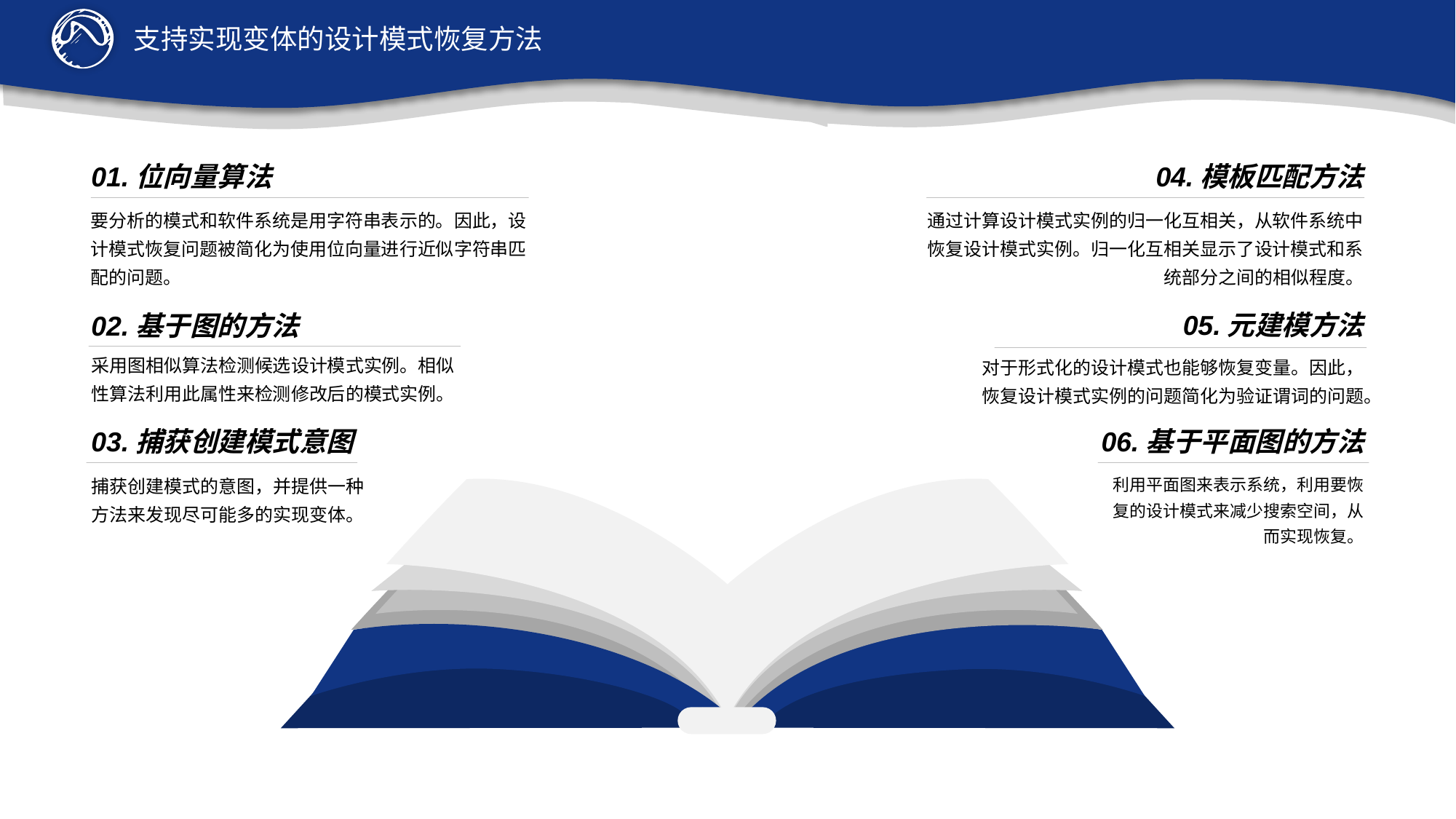

支持实现变体的设计模式恢复方法
01.位向量算法
要分析的模式和软件系统是用字符串表示的。因此，设计模式恢复问题被简化为使用位向量进行近似字符串匹配的问题。
04.模板匹配方法
通过计算设计模式实例的归一化互相关，从软件系统中恢复设计模式实例。归一化互相关显示了设计模式和系统部分之间的相似程度。
05.元建模方法
对于形式化的设计模式也能够恢复变量。因此，恢复设计模式实例的问题简化为验证谓词的问题。
02.基于图的方法
采用图相似算法检测候选设计模式实例。相似性算法利用此属性来检测修改后的模式实例。
03.捕获创建模式意图
捕获创建模式的意图，并提供一种方法来发现尽可能多的实现变体。
06.基于平面图的方法
利用平面图来表示系统，利用要恢复的设计模式来减少搜索空间，从而实现恢复。